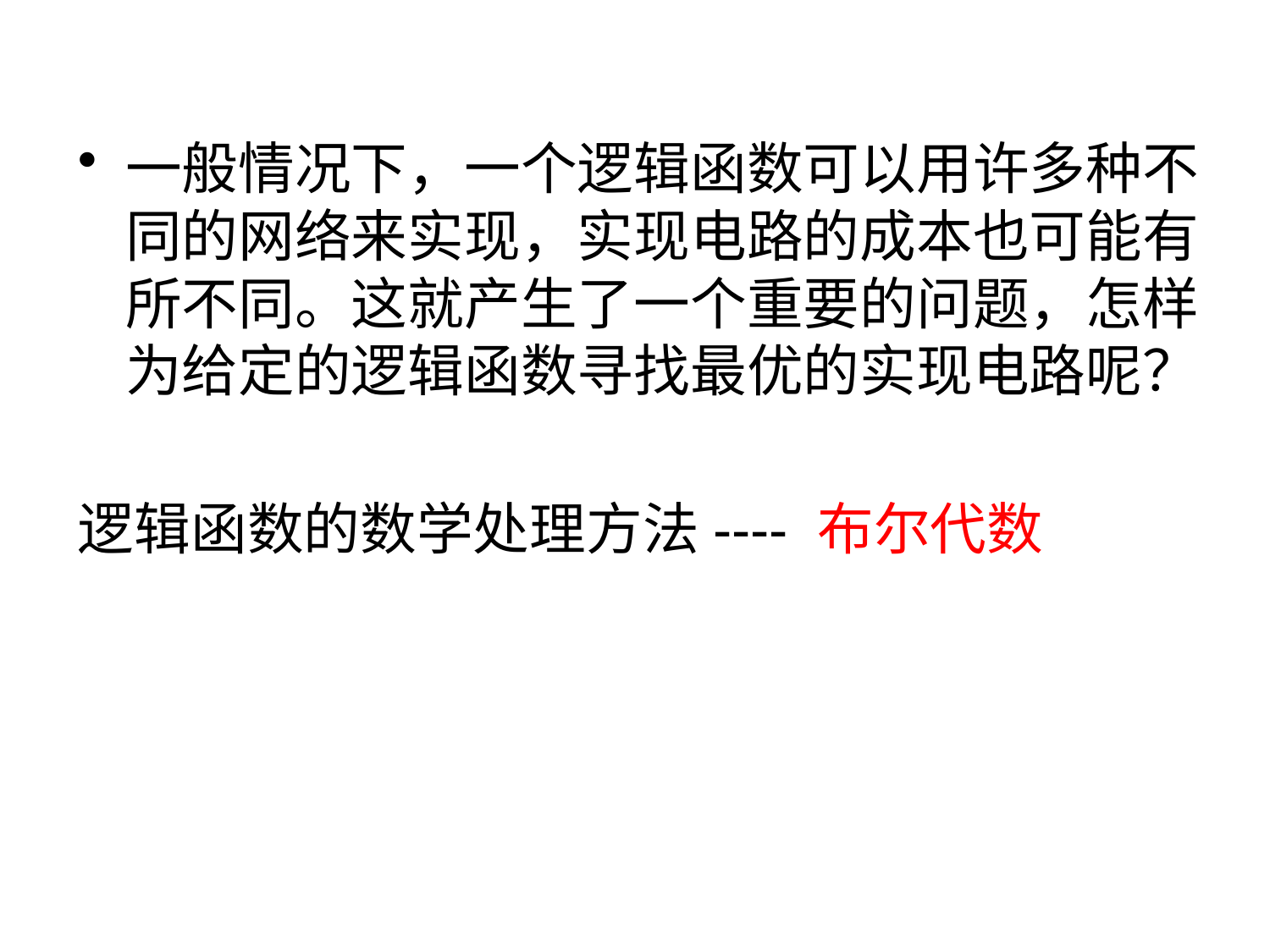

一般情况下，一个逻辑函数可以用许多种不同的网络来实现，实现电路的成本也可能有所不同。这就产生了一个重要的问题，怎样为给定的逻辑函数寻找最优的实现电路呢？

逻辑函数的数学处理方法---- 布尔代数